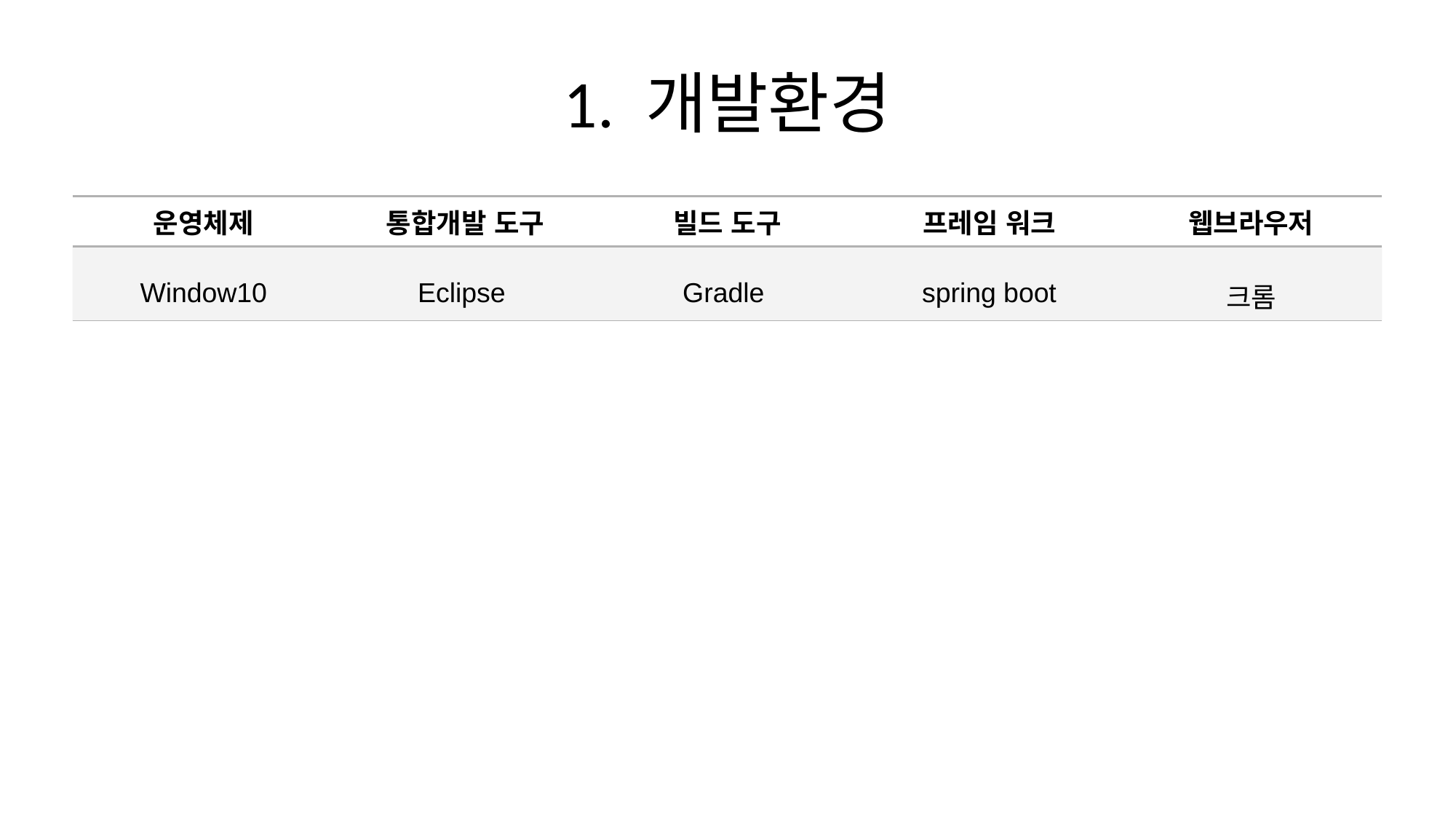

# 1. 개발환경

| 운영체제 | 통합개발 도구 | 빌드 도구 | 프레임 워크 | 웹브라우저 |
| --- | --- | --- | --- | --- |
| Window10 | Eclipse | Gradle | spring boot | 크롬 |